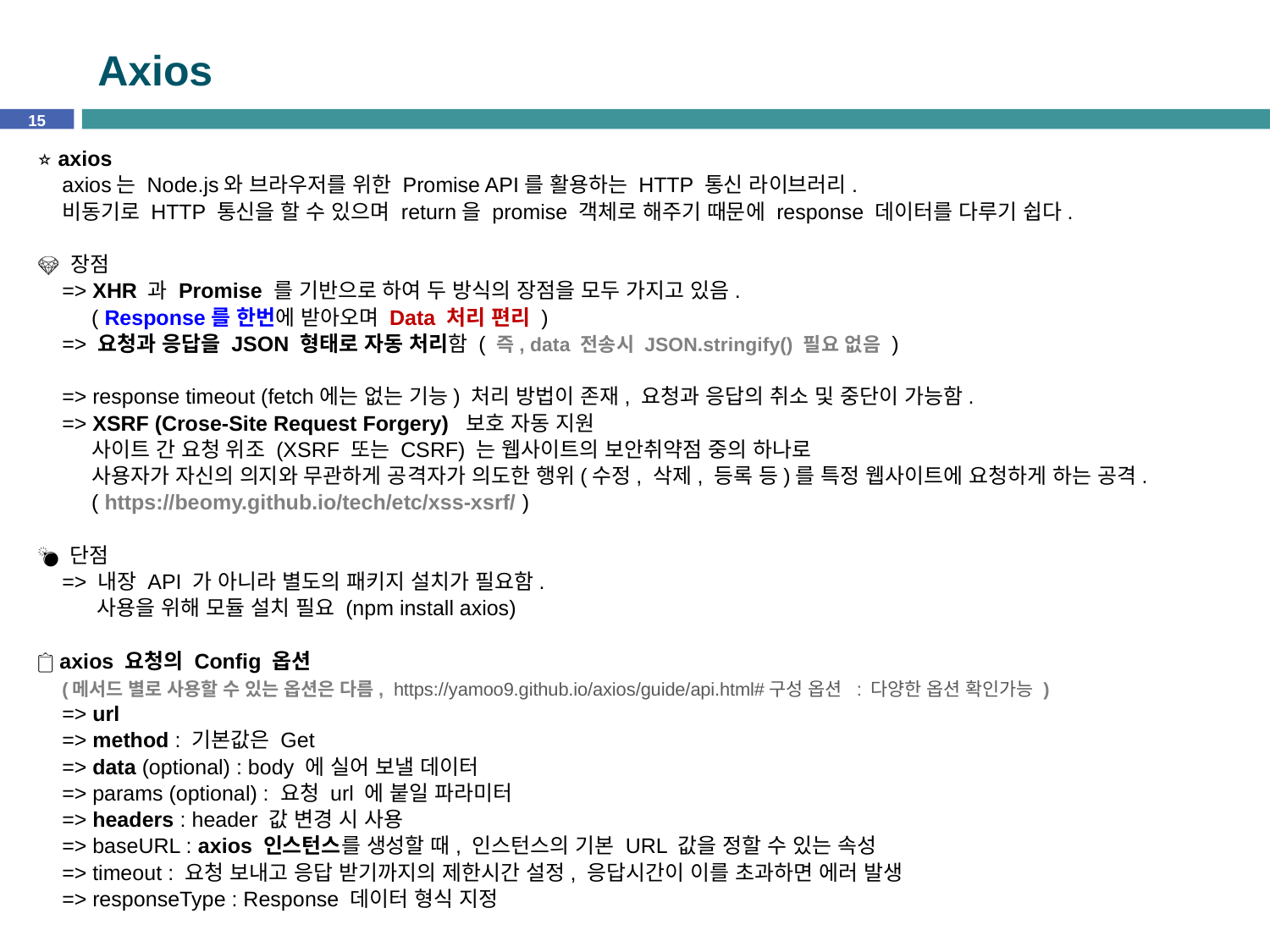

# Axios
15
⭐️ axios
axios는 Node.js와 브라우저를 위한 Promise API를 활용하는 HTTP 통신 라이브러리.
비동기로 HTTP 통신을 할 수 있으며 return을 promise 객체로 해주기 때문에 response 데이터를 다루기 쉽다.

💎 장점
=> XHR 과 Promise 를 기반으로 하여 두 방식의 장점을 모두 가지고 있음.
     ( Response를 한번에 받아오며 Data 처리 편리 )
=> 요청과 응답을 JSON 형태로 자동 처리함 ( 즉, data 전송시 JSON.stringify() 필요 없음 )
=> response timeout (fetch에는 없는 기능) 처리 방법이 존재, 요청과 응답의 취소 및 중단이 가능함.
=> XSRF (Crose-Site Request Forgery)  보호 자동 지원
     사이트 간 요청 위조 (XSRF 또는 CSRF) 는 웹사이트의 보안취약점 중의 하나로
     사용자가 자신의 의지와 무관하게 공격자가 의도한 행위(수정, 삭제, 등록 등)를 특정 웹사이트에 요청하게 하는 공격.
     ( https://beomy.github.io/tech/etc/xss-xsrf/ )
💣 단점
=> 내장 API 가 아니라 별도의 패키지 설치가 필요함.
     사용을 위해 모듈 설치 필요 (npm install axios)

📋 axios 요청의 Config 옵션
(메서드 별로 사용할 수 있는 옵션은 다름,  https://yamoo9.github.io/axios/guide/api.html#구성 옵션  : 다양한 옵션 확인가능 )
=> url
=> method : 기본값은 Get
=> data (optional) : body 에 실어 보낼 데이터
=> params (optional) : 요청 url 에 붙일 파라미터
=> headers : header 값 변경 시 사용
=> baseURL : axios 인스턴스를 생성할 때, 인스턴스의 기본 URL 값을 정할 수 있는 속성
=> timeout : 요청 보내고 응답 받기까지의 제한시간 설정, 응답시간이 이를 초과하면 에러 발생
=> responseType : Response 데이터 형식 지정